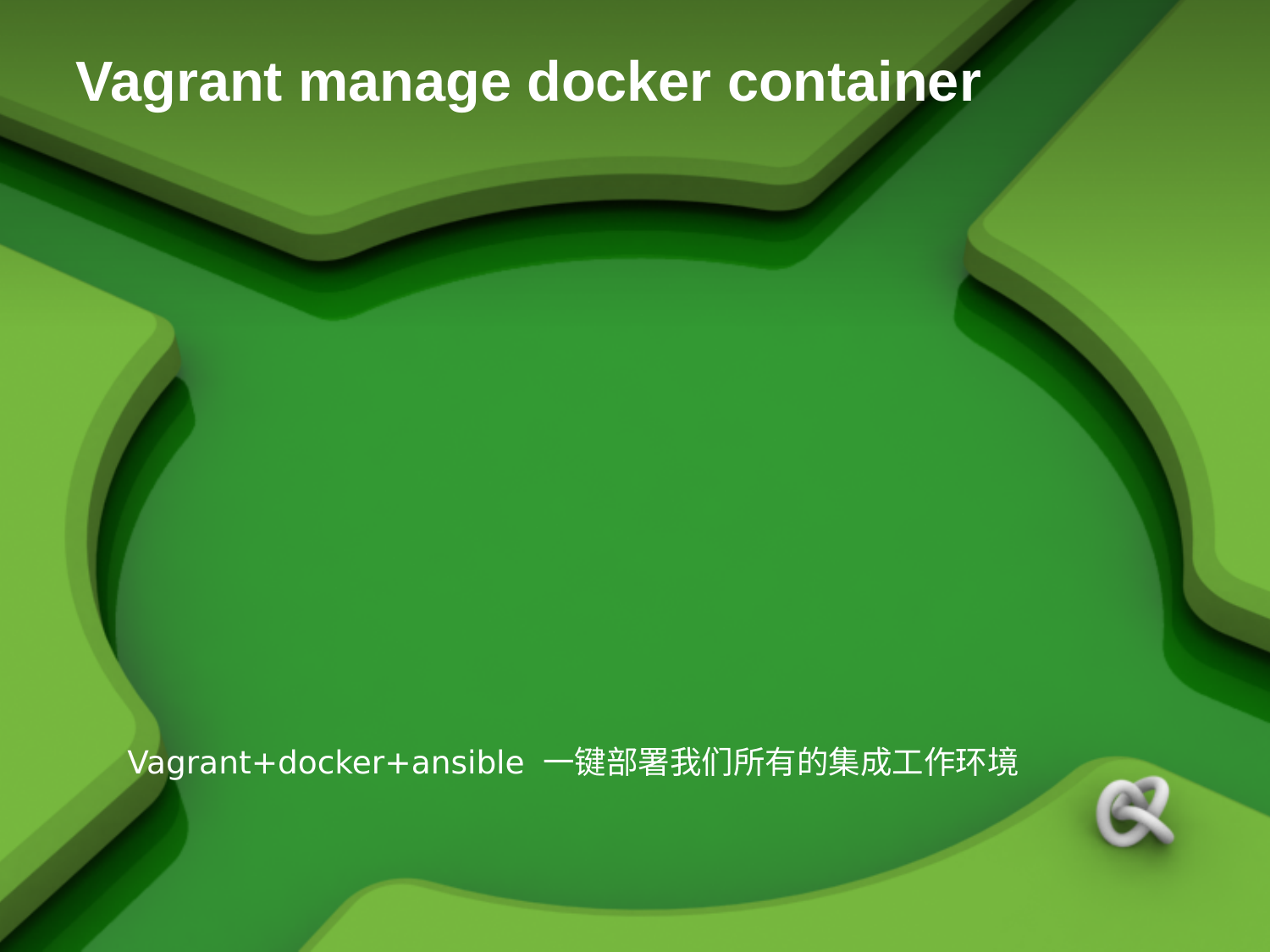

# Vagrant manage docker container
Vagrant+docker+ansible 一键部署我们所有的集成工作环境